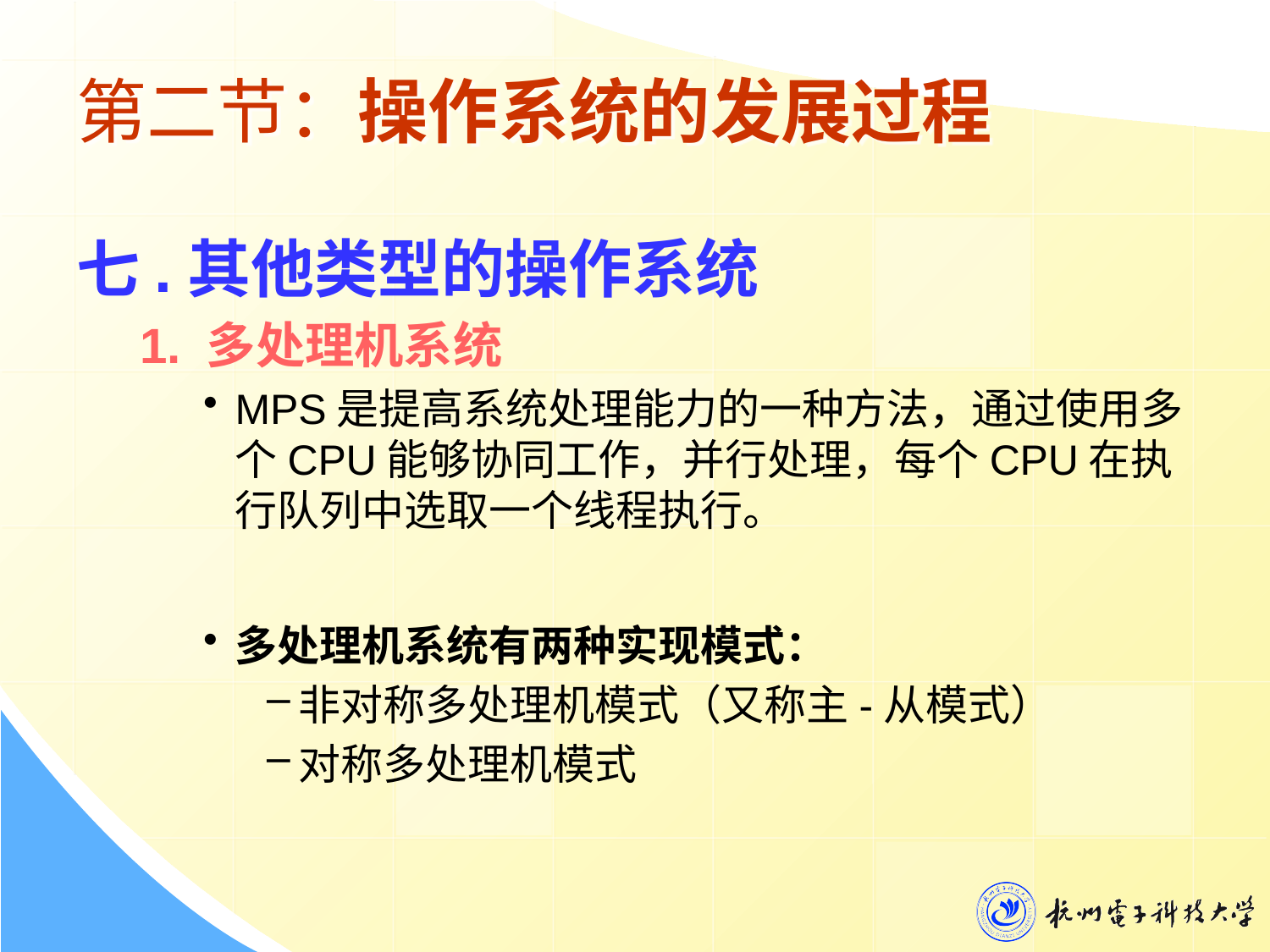

# 第二节：操作系统的发展过程
七.其他类型的操作系统
1. 多处理机系统
MPS是提高系统处理能力的一种方法，通过使用多个CPU能够协同工作，并行处理，每个CPU在执行队列中选取一个线程执行。

多处理机系统有两种实现模式：
非对称多处理机模式（又称主-从模式）
对称多处理机模式